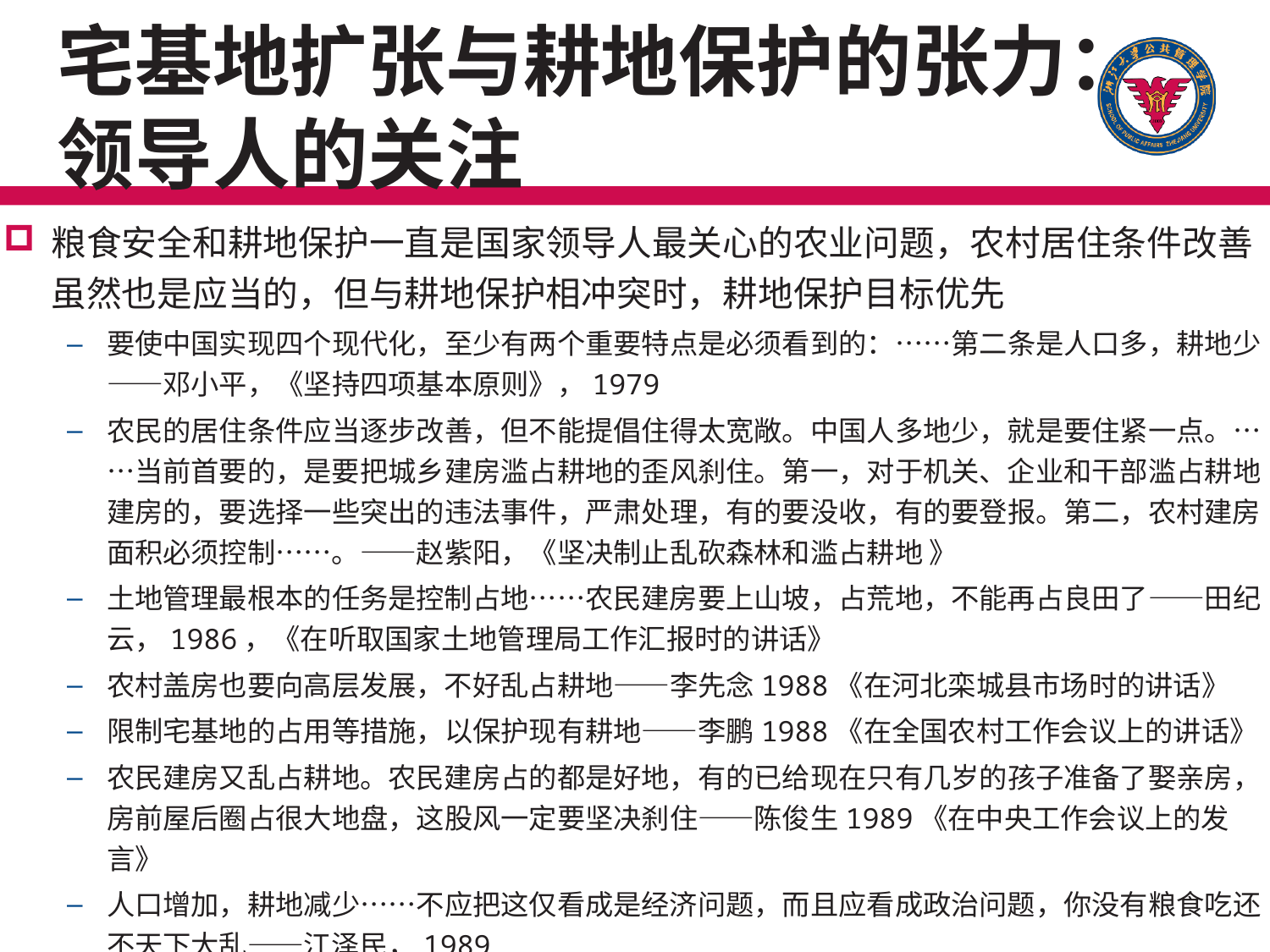

# 宅基地扩张与耕地保护的张力：领导人的关注
粮食安全和耕地保护一直是国家领导人最关心的农业问题，农村居住条件改善虽然也是应当的，但与耕地保护相冲突时，耕地保护目标优先
要使中国实现四个现代化，至少有两个重要特点是必须看到的：……第二条是人口多，耕地少——邓小平，《坚持四项基本原则》，1979
农民的居住条件应当逐步改善，但不能提倡住得太宽敞。中国人多地少，就是要住紧一点。……当前首要的，是要把城乡建房滥占耕地的歪风刹住。第一，对于机关、企业和干部滥占耕地建房的，要选择一些突出的违法事件，严肃处理，有的要没收，有的要登报。第二，农村建房面积必须控制……。——赵紫阳，《坚决制止乱砍森林和滥占耕地 》
土地管理最根本的任务是控制占地……农民建房要上山坡，占荒地，不能再占良田了——田纪云，1986，《在听取国家土地管理局工作汇报时的讲话》
农村盖房也要向高层发展，不好乱占耕地——李先念1988《在河北栾城县市场时的讲话》
限制宅基地的占用等措施，以保护现有耕地——李鹏1988《在全国农村工作会议上的讲话》
农民建房又乱占耕地。农民建房占的都是好地，有的已给现在只有几岁的孩子准备了娶亲房，房前屋后圈占很大地盘，这股风一定要坚决刹住——陈俊生1989《在中央工作会议上的发言》
人口增加，耕地减少……不应把这仅看成是经济问题，而且应看成政治问题，你没有粮食吃还不天下大乱——江泽民，1989